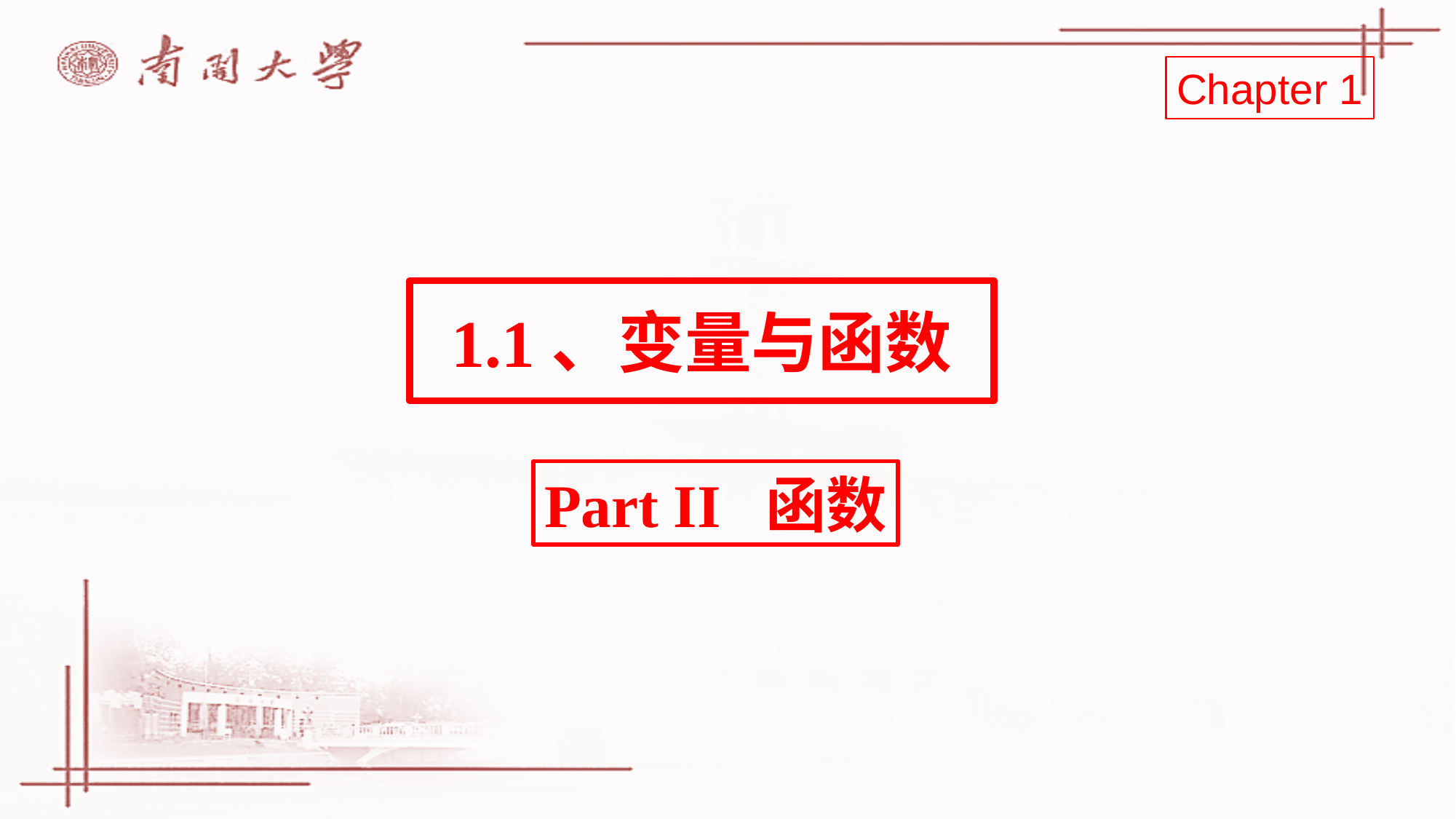

Chapter 1
# 1.1、变量与函数
Part II  函数